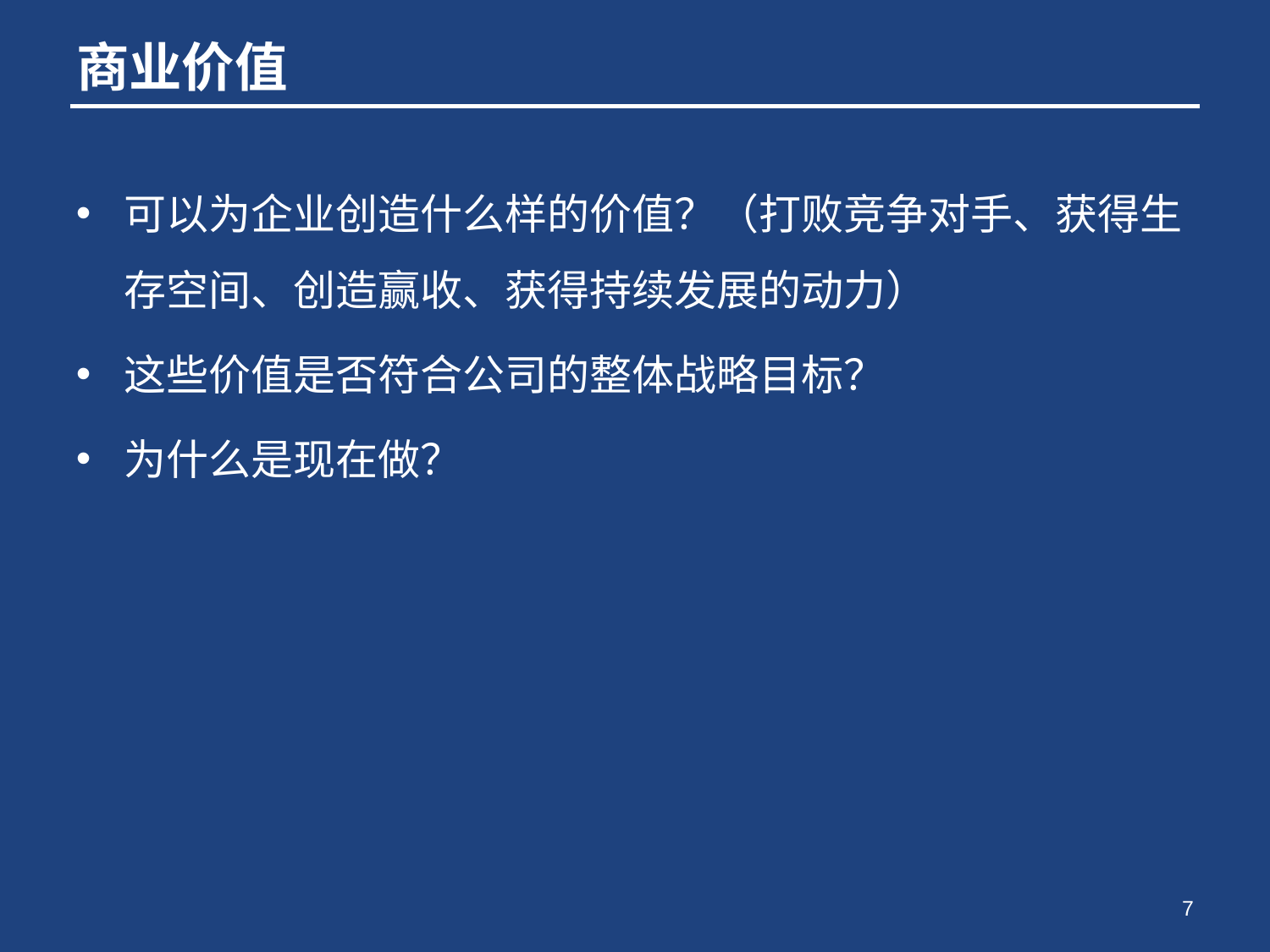

商业价值
可以为企业创造什么样的价值？（打败竞争对手、获得生存空间、创造赢收、获得持续发展的动力）
这些价值是否符合公司的整体战略目标？
为什么是现在做？
7